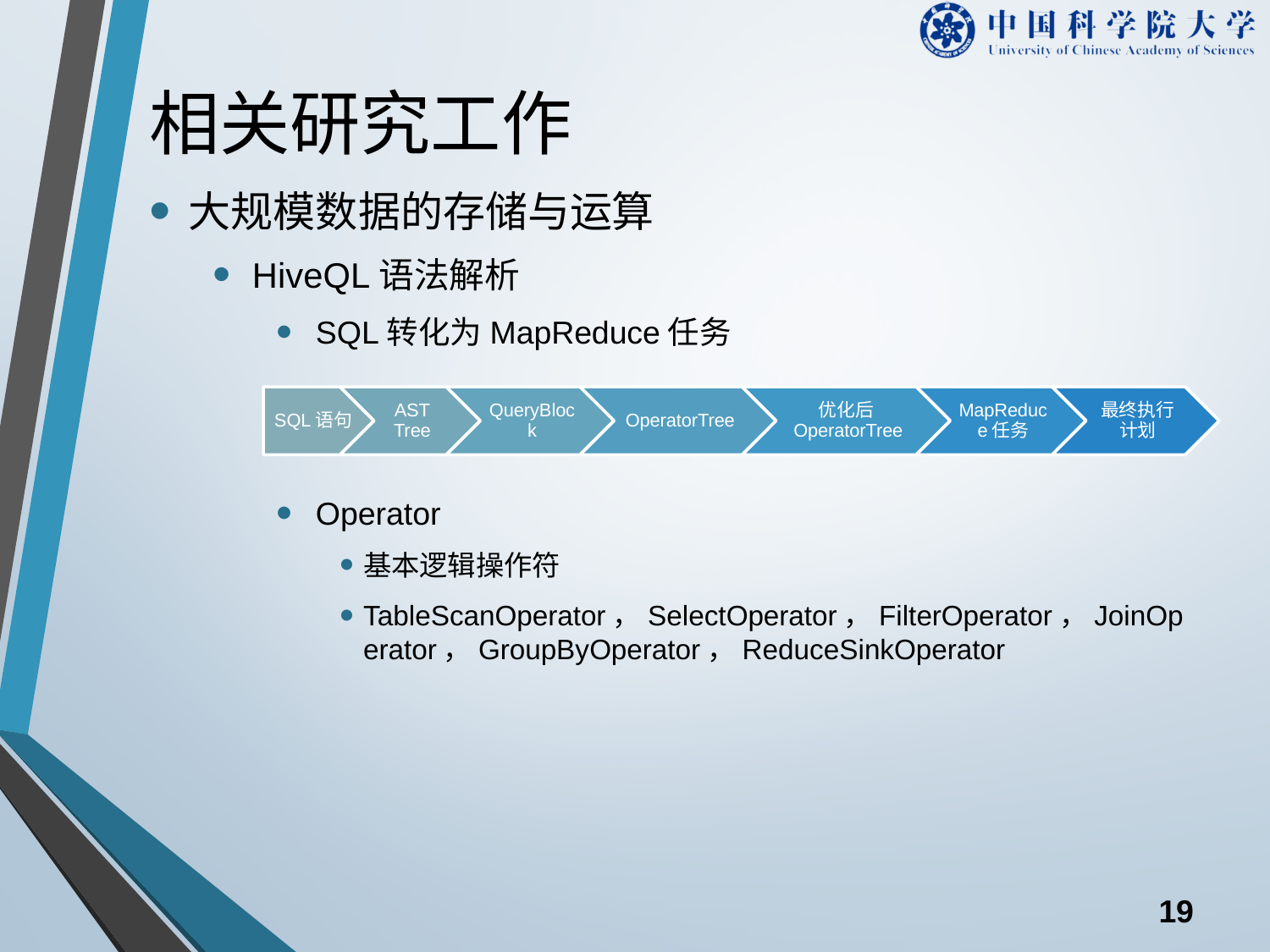

# 相关研究工作
大规模数据的存储与运算
HiveQL语法解析
SQL转化为MapReduce任务

Operator
基本逻辑操作符
TableScanOperator，SelectOperator，FilterOperator，JoinOperator，GroupByOperator，ReduceSinkOperator

SQL语句
AST Tree
QueryBlock
OperatorTree
优化后OperatorTree
MapReduce任务
最终执行
计划
19